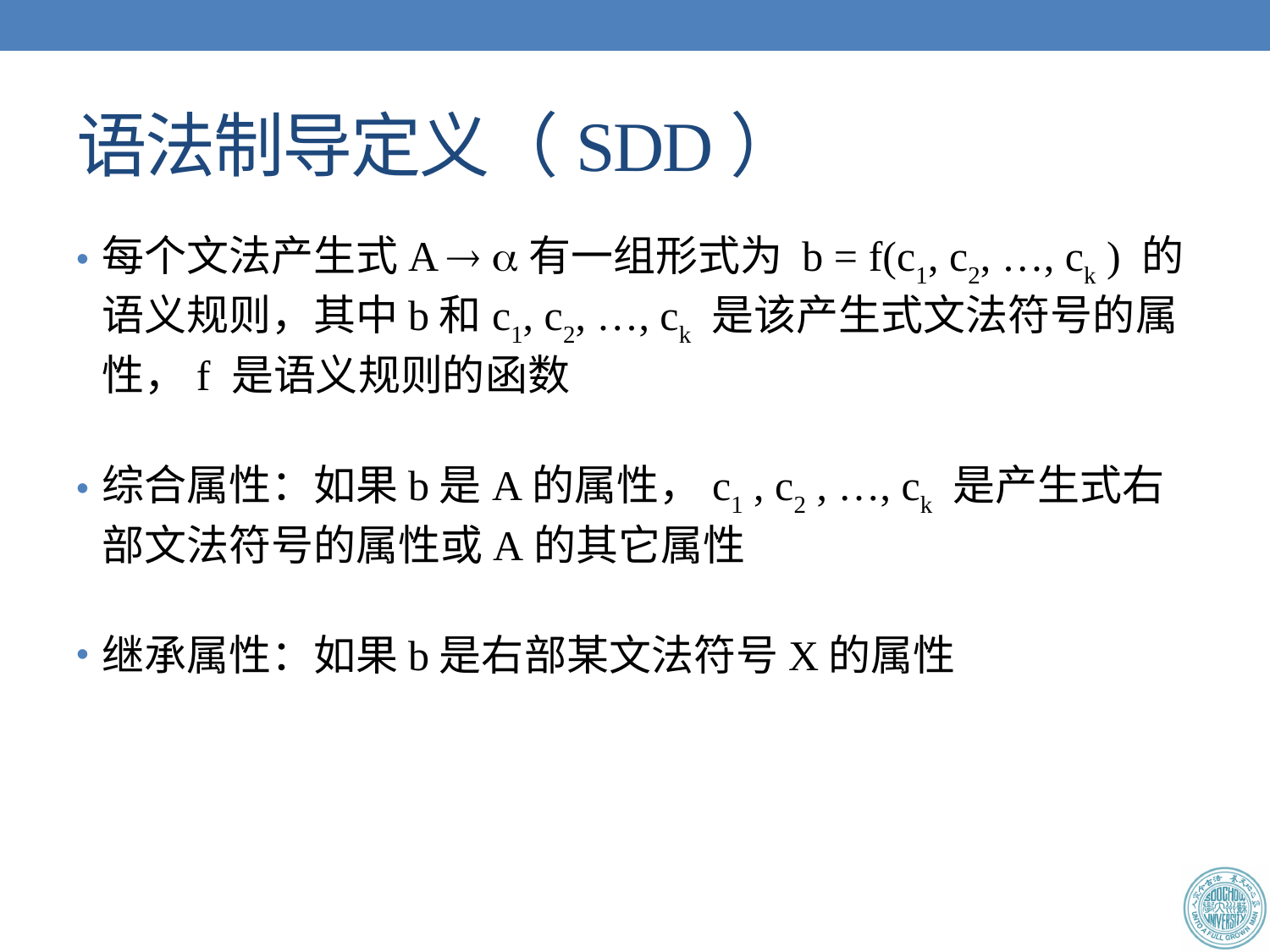

# 语法制导定义（SDD）
每个文法产生式A → α有一组形式为 b = f(c1, c2, …, ck ) 的语义规则，其中b和c1, c2, …, ck 是该产生式文法符号的属性，f 是语义规则的函数

综合属性：如果b是A的属性，c1 , c2 , …, ck 是产生式右部文法符号的属性或A的其它属性

继承属性：如果b是右部某文法符号X的属性